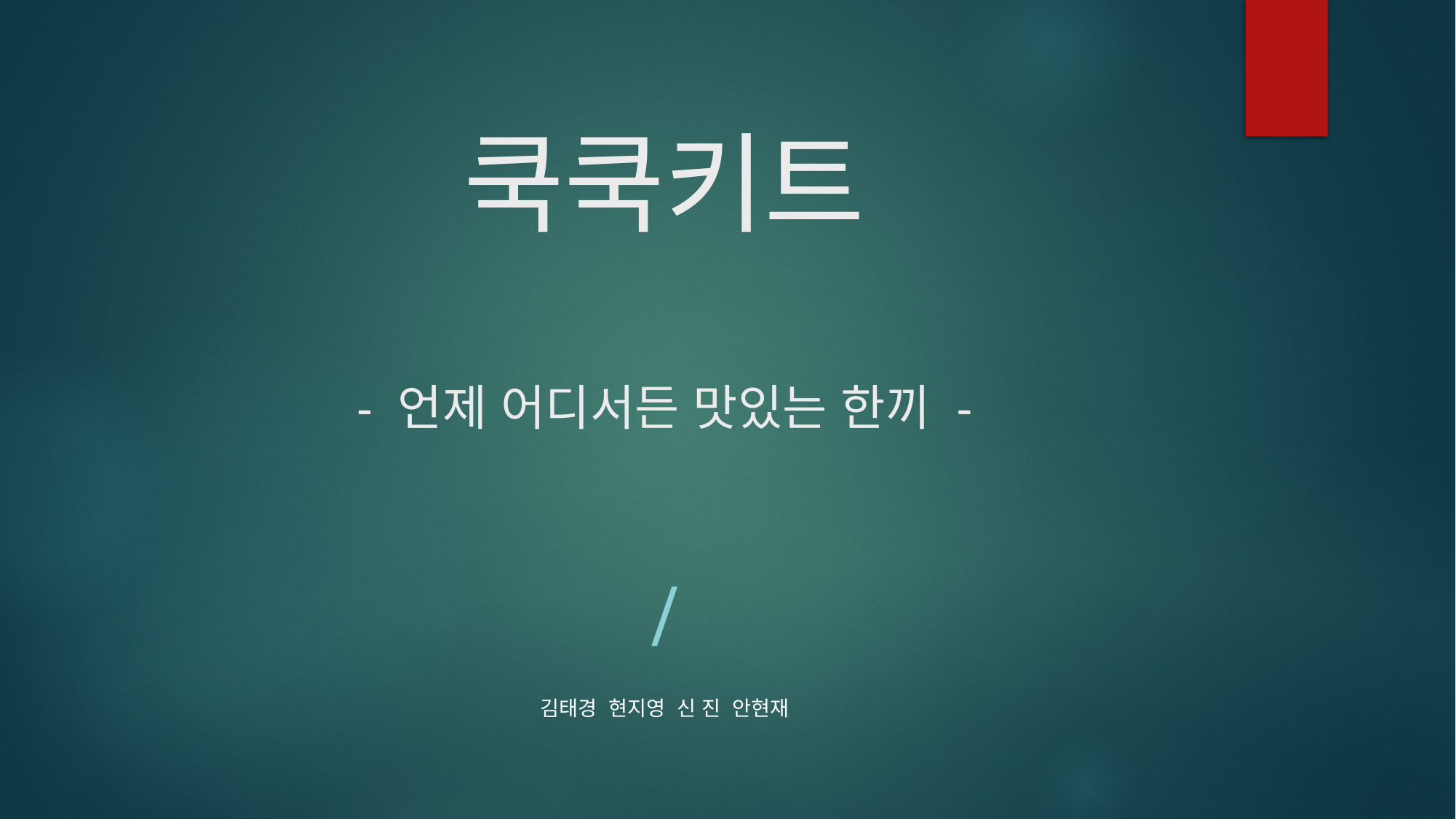

# 쿡쿡키트 - 언제 어디서든 맛있는 한끼 -
/

김태경  현지영  신 진  안현재